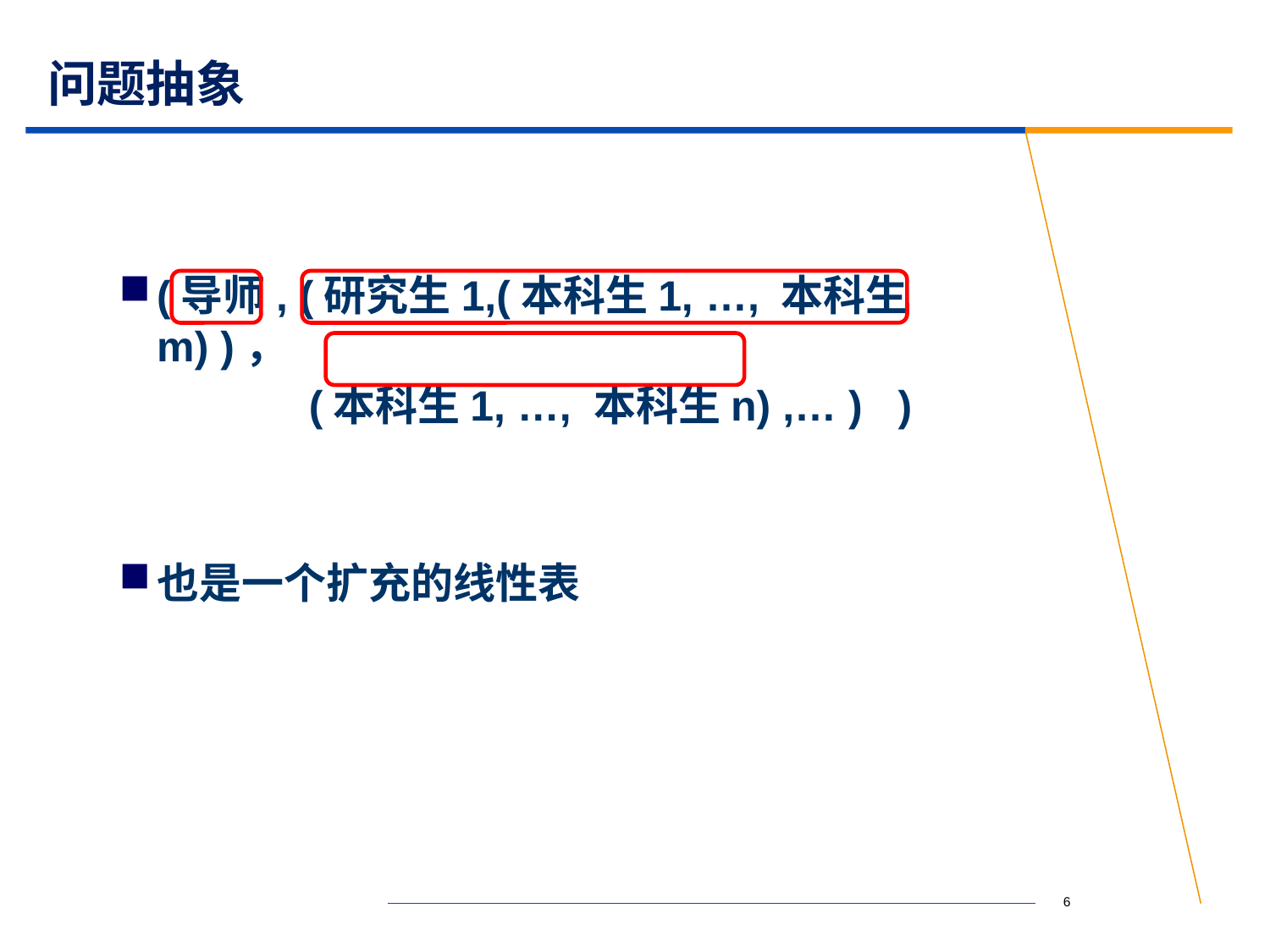

# 问题抽象

(导师, (研究生1,(本科生1, …, 本科生m) )，
                (本科生1, …, 本科生n) ,… )   )

也是一个扩充的线性表